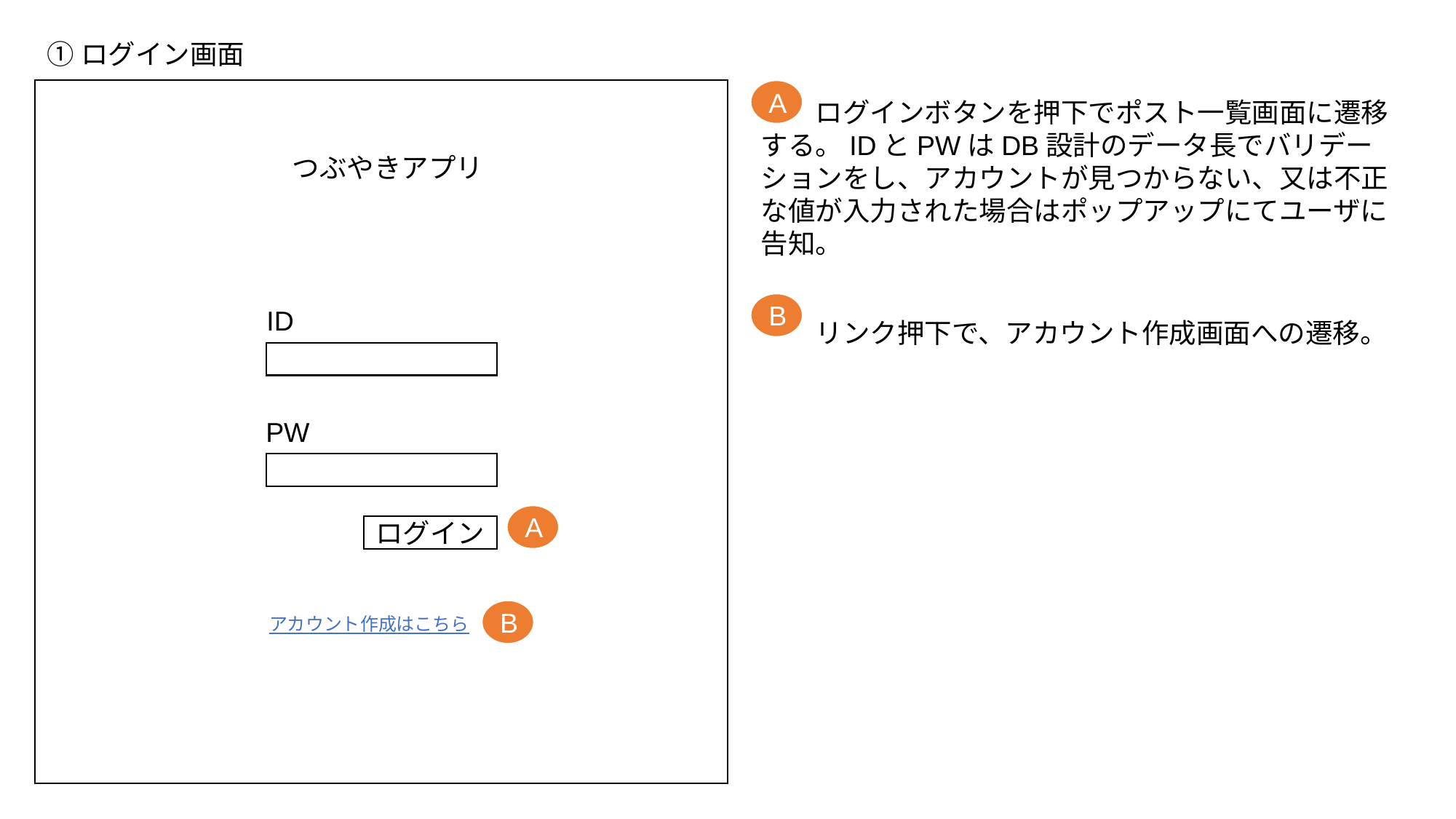

①ログイン画面

A
　　ログインボタンを押下でポスト一覧画面に遷移する。IDとPWはDB設計のデータ長でバリデーションをし、アカウントが見つからない、又は不正な値が入力された場合はポップアップにてユーザに告知。
つぶやきアプリ
B
ID
　　リンク押下で、アカウント作成画面への遷移。

PW

A
ログイン
B
アカウント作成はこちら